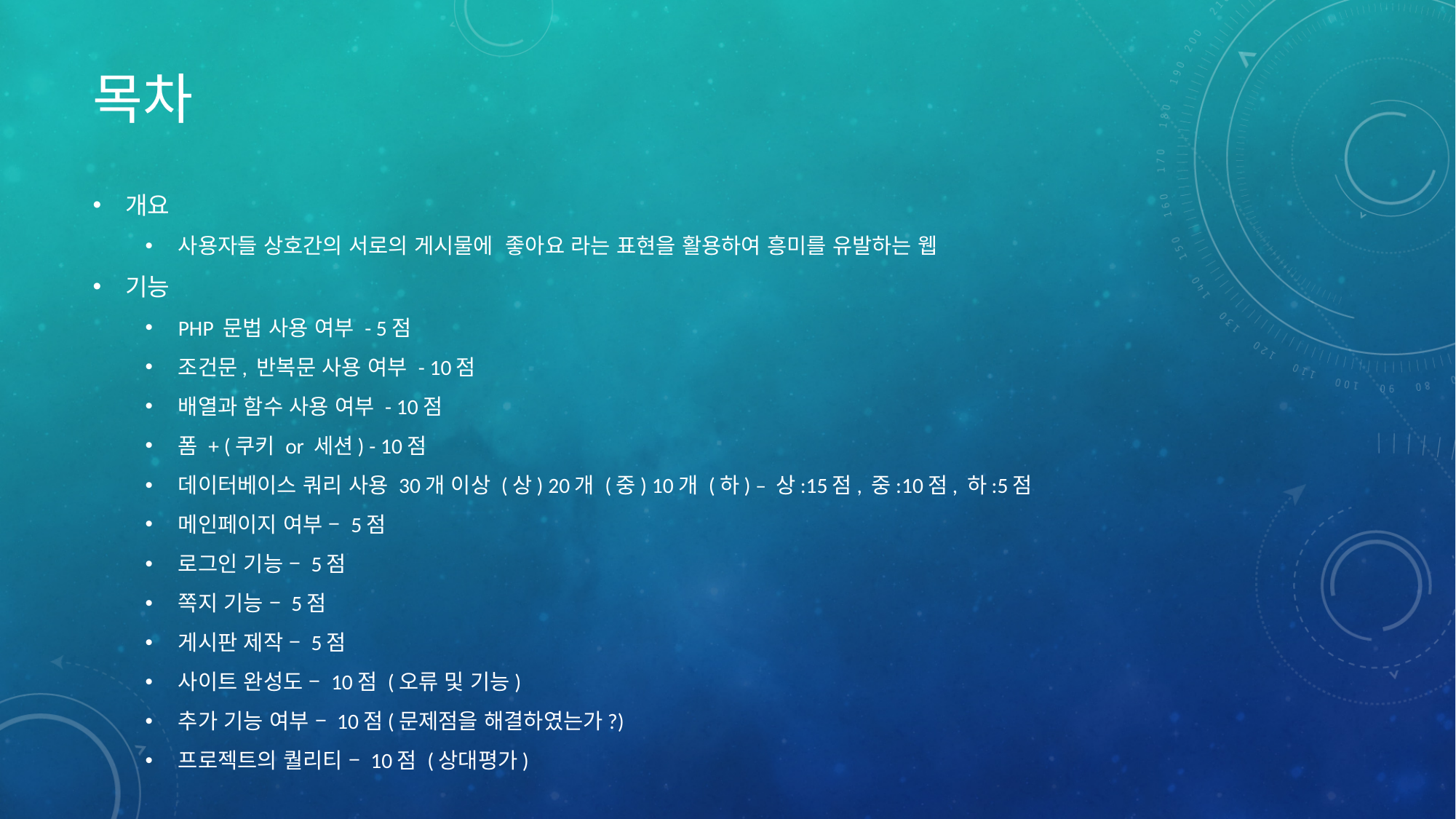

# 목차
개요
사용자들 상호간의 서로의 게시물에  좋아요 라는 표현을 활용하여 흥미를 유발하는 웹
기능
PHP 문법 사용 여부 - 5점
조건문, 반복문 사용 여부 - 10점
배열과 함수 사용 여부 - 10점
폼 + (쿠키 or 세션) - 10점
데이터베이스 쿼리 사용 30개 이상 (상) 20개 (중) 10개 (하) – 상:15점, 중:10점, 하:5점
메인페이지 여부 – 5점
로그인 기능 – 5점
쪽지 기능 – 5점
게시판 제작 – 5점
사이트 완성도 – 10점 (오류 및 기능)
추가 기능 여부 – 10점(문제점을 해결하였는가?)
프로젝트의 퀄리티 – 10점 (상대평가)